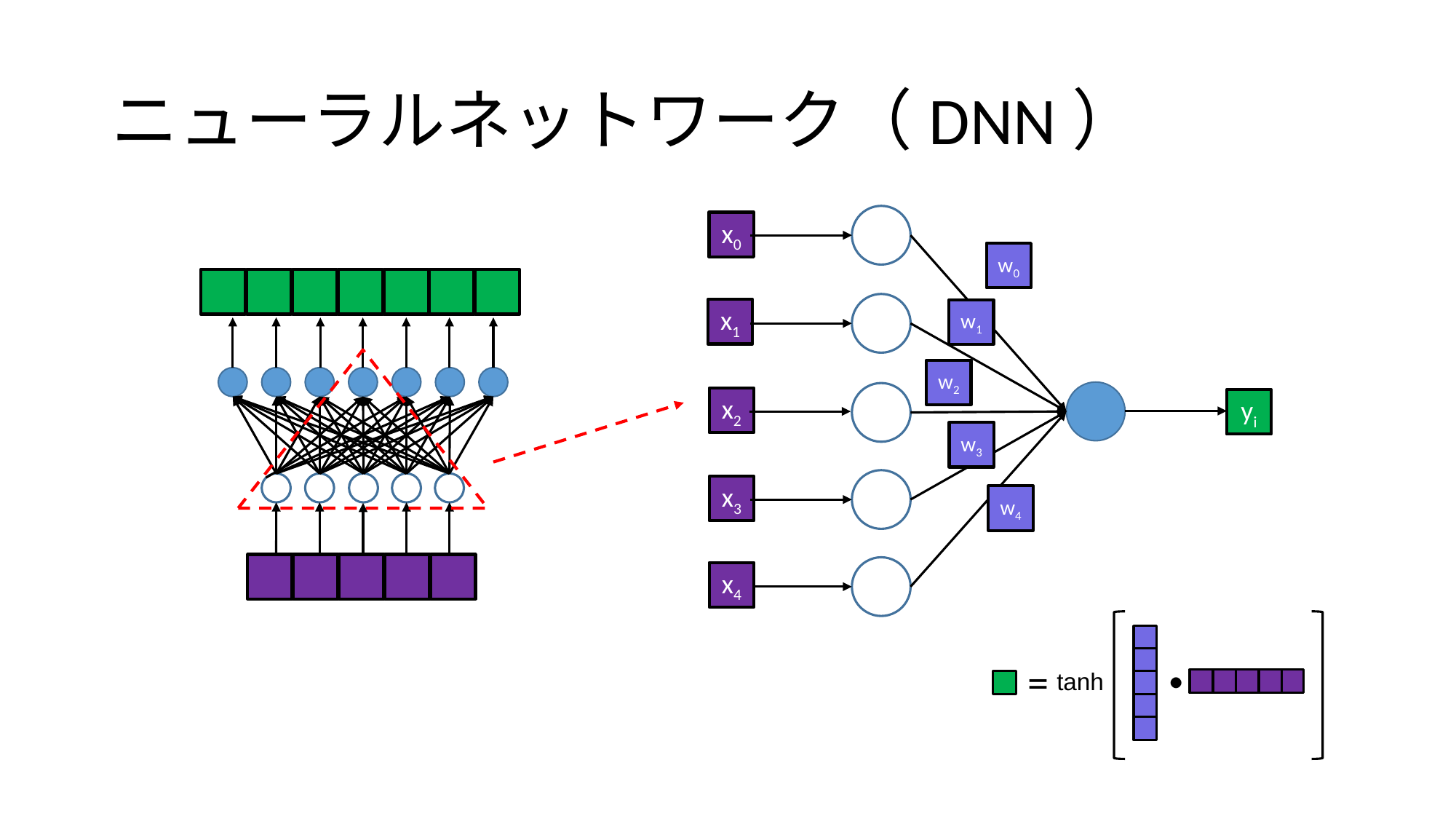

# ニューラルネットワーク（DNN）

x0
w0

x1
w1

w2

x2
yi
w3

x3
w4

x4

=
・
tanh